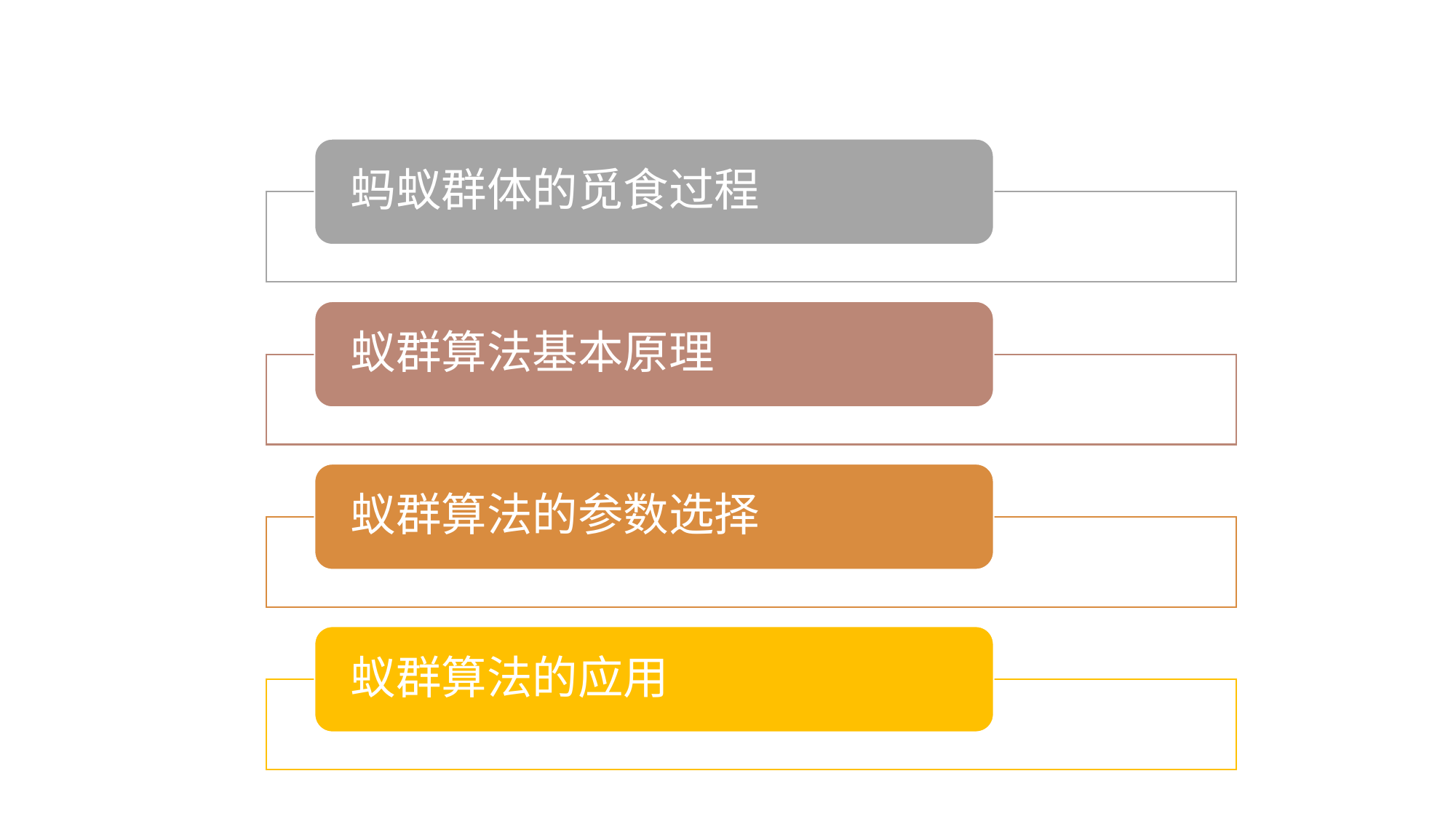

蚂蚁群体的觅食过程
蚁群算法基本原理
蚁群算法的参数选择
蚁群算法的应用